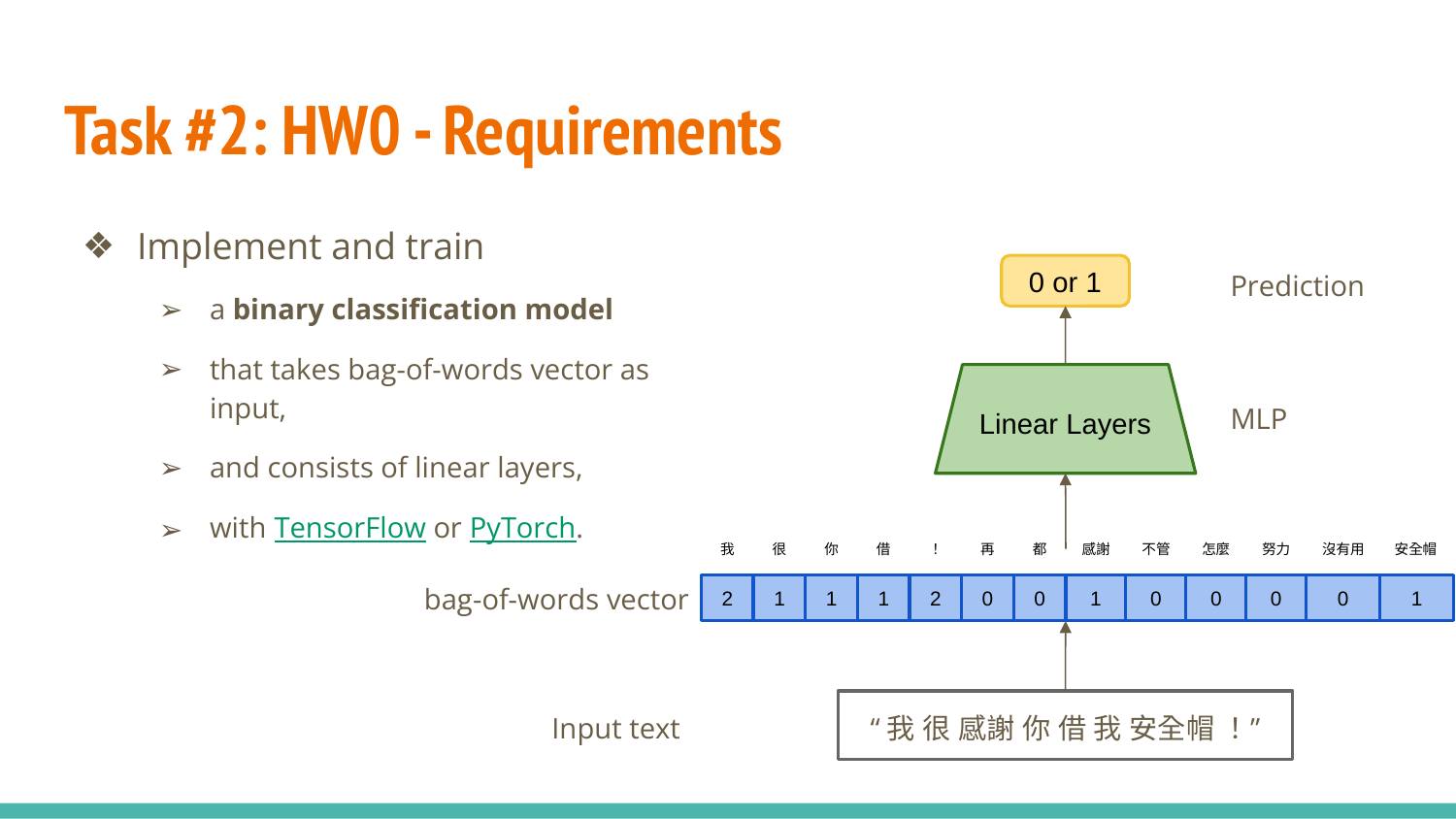

# Task #2: HW0 - Requirements
Implement and train
a binary classification model
that takes bag-of-words vector as input,
and consists of linear layers,
with TensorFlow or PyTorch.
Prediction
0 or 1
Linear Layers
MLP
沒有用
安全帽
不管
怎麼
努力
感謝
我
很
你
借
！
再
都
0
1
0
0
0
1
2
1
1
1
2
0
0
bag-of-words vector
Input text
“我 很 感謝 你 借 我 安全帽 ！”